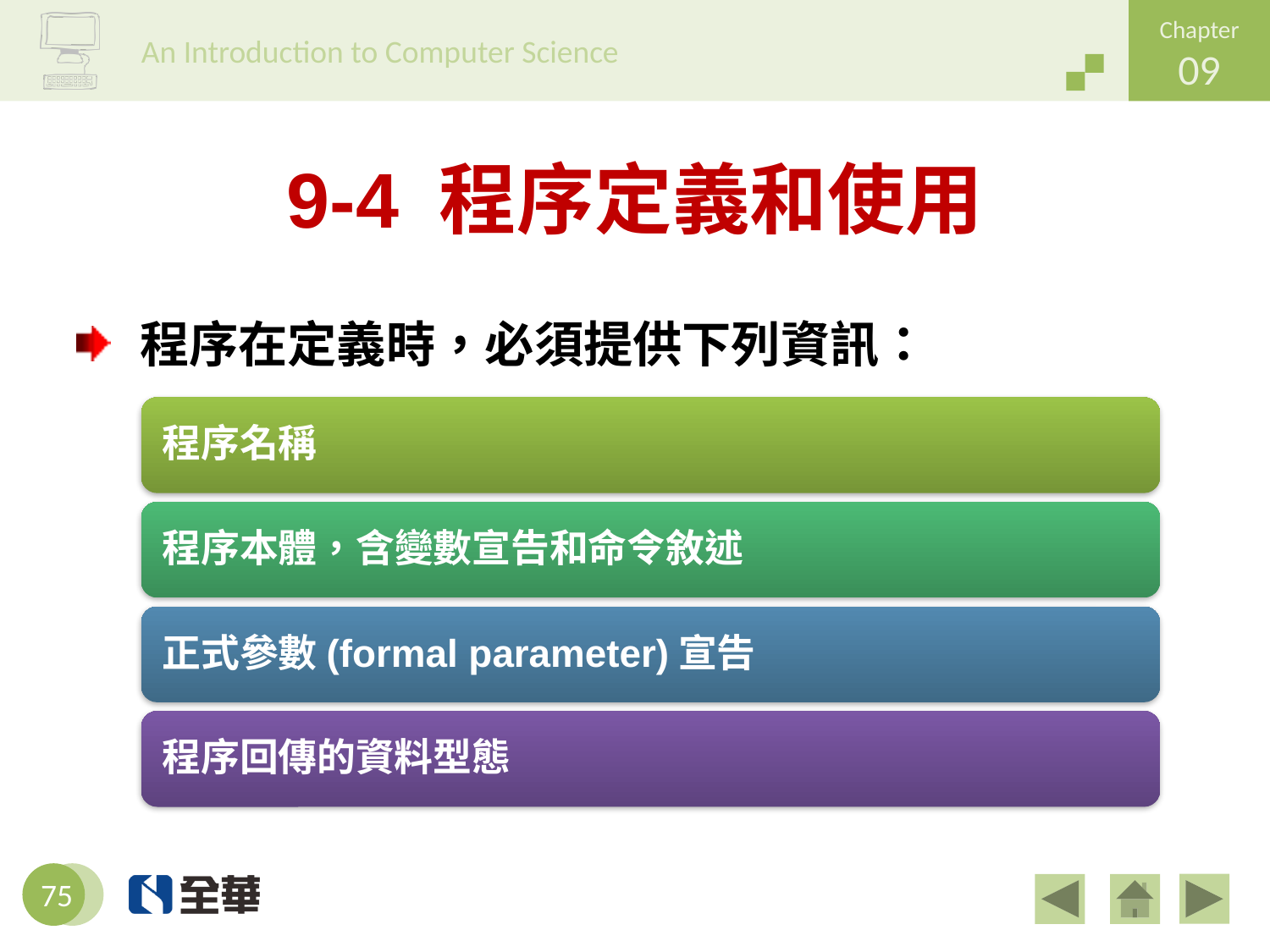

# 9-4 程序定義和使用
程序在定義時，必須提供下列資訊：
程序名稱
程序本體，含變數宣告和命令敘述
正式參數(formal parameter)宣告
程序回傳的資料型態